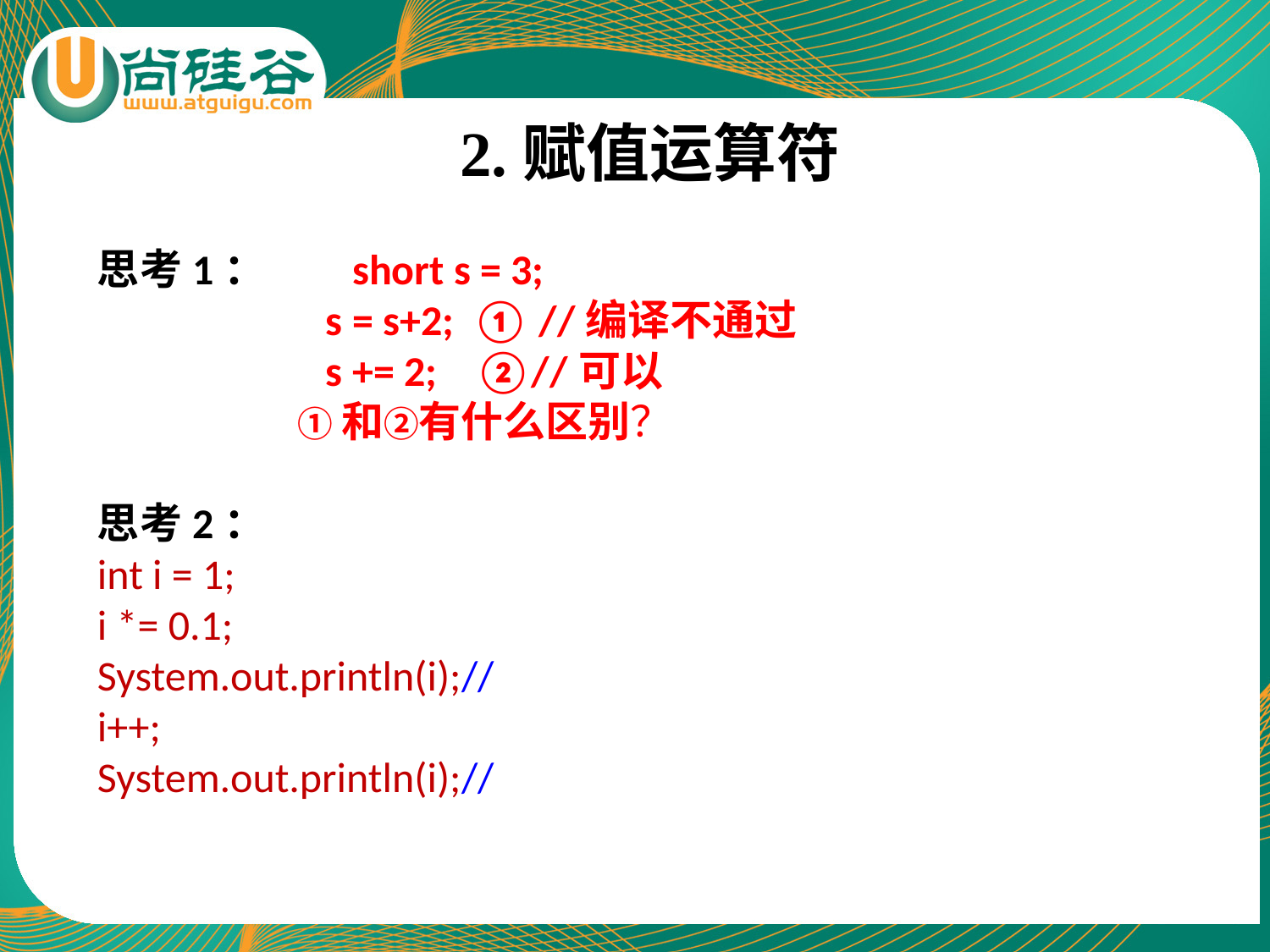

# 2.赋值运算符
思考1：        short s = 3;
                        s = s+2;  ① //编译不通过
                        s += 2;    ②//可以
                     ①和②有什么区别？

思考2：
int i = 1;
i *= 0.1;
System.out.println(i);//
i++;
System.out.println(i);//